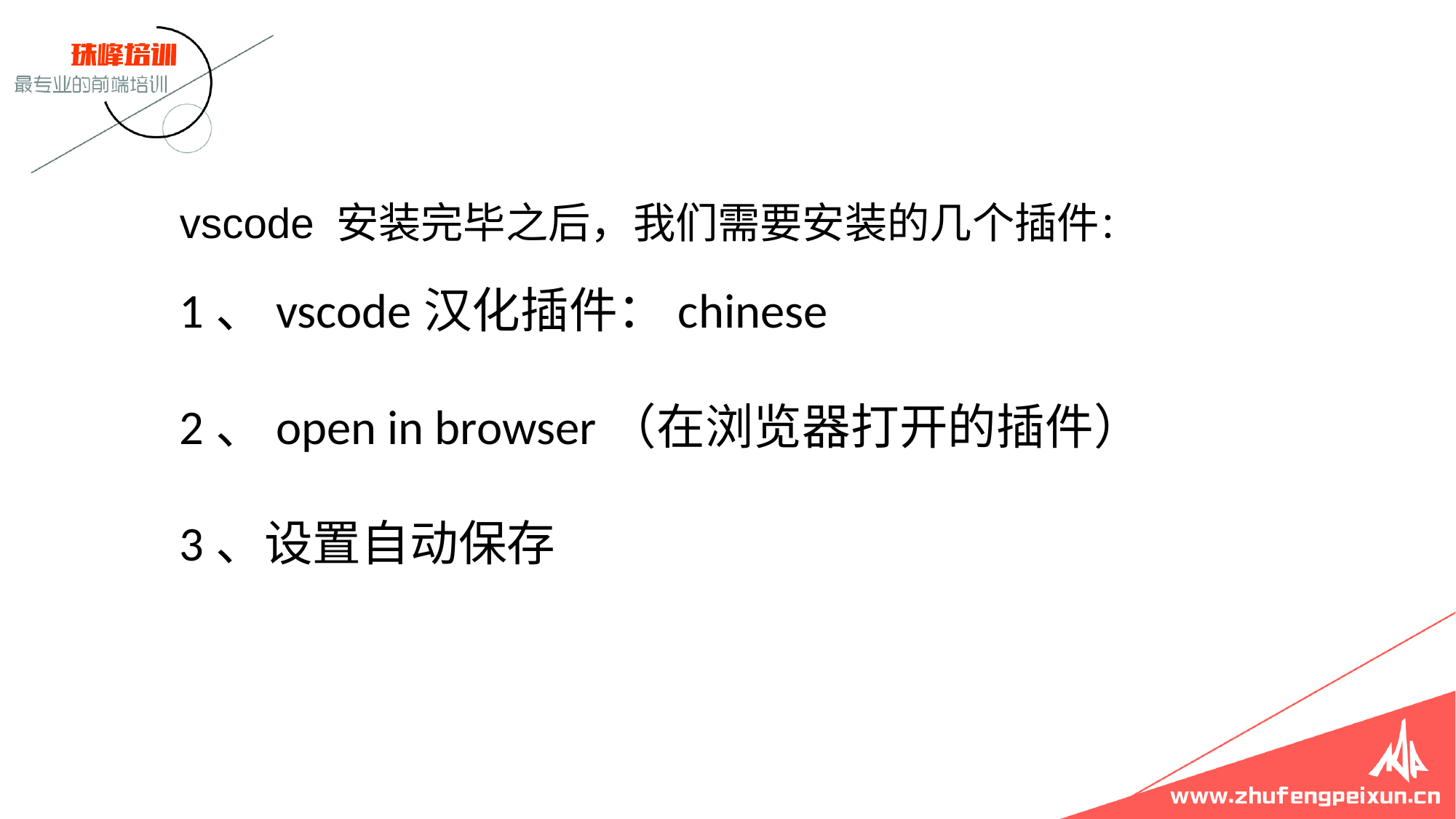

vscode 安装完毕之后，我们需要安装的几个插件：

1、vscode汉化插件：chinese

2、open in browser（在浏览器打开的插件）

3、设置自动保存